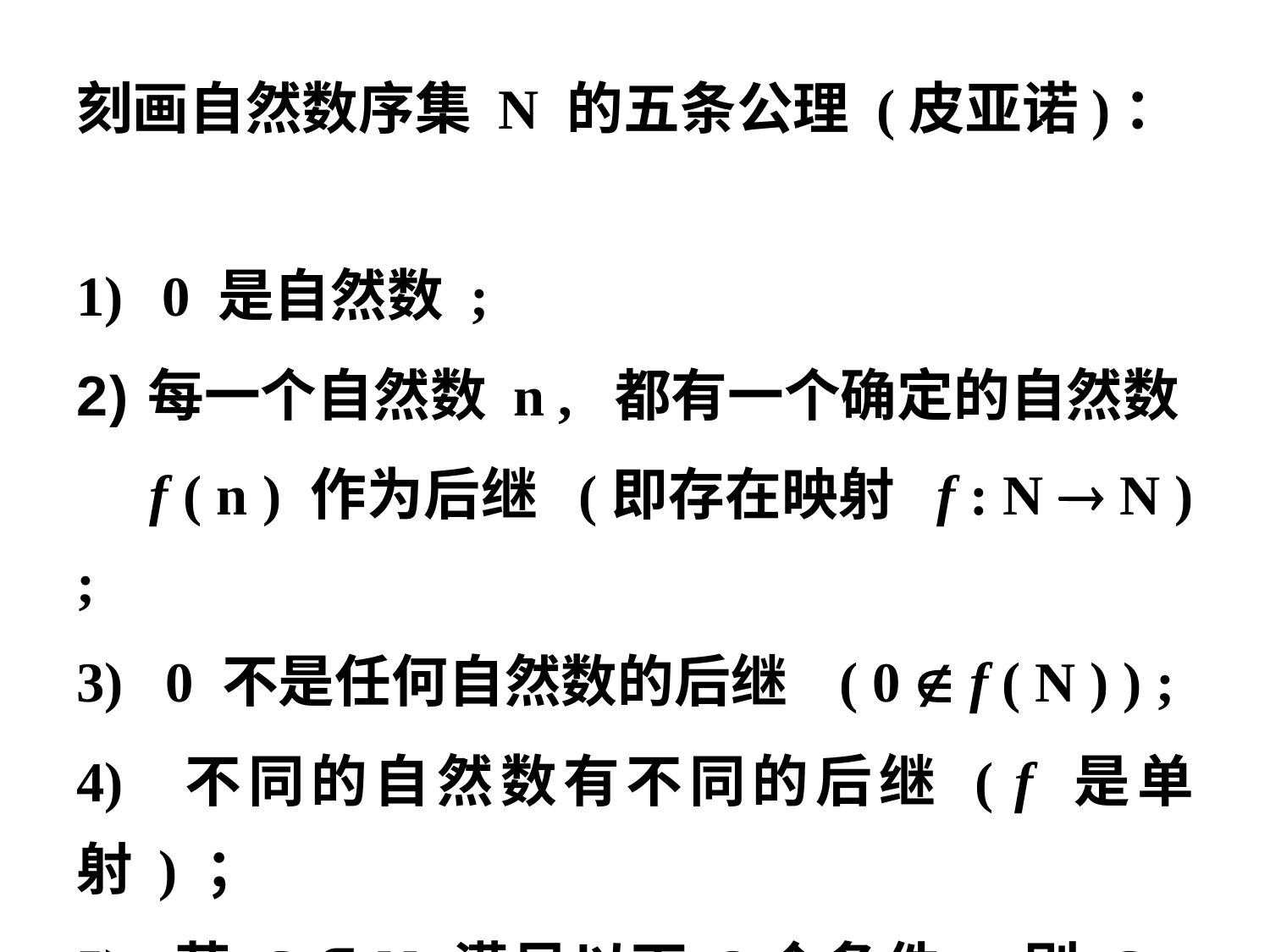

刻画自然数序集 N 的五条公理 (皮亚诺)：
 0 是自然数 ;
每一个自然数 n ,  都有一个确定的自然数
     f ( n ) 作为后继  (即存在映射  f : N → N ) ;
3)   0 不是任何自然数的后继   ( 0 ∉ f ( N ) ) ;
4)  不同的自然数有不同的后继 ( f 是单射 ) ；
5)  若 S ⊆ N 满足以下 2个条件,  则 S = N：
          （i）0 ∈ S ; （ii） f ( S ) ⊆ S .